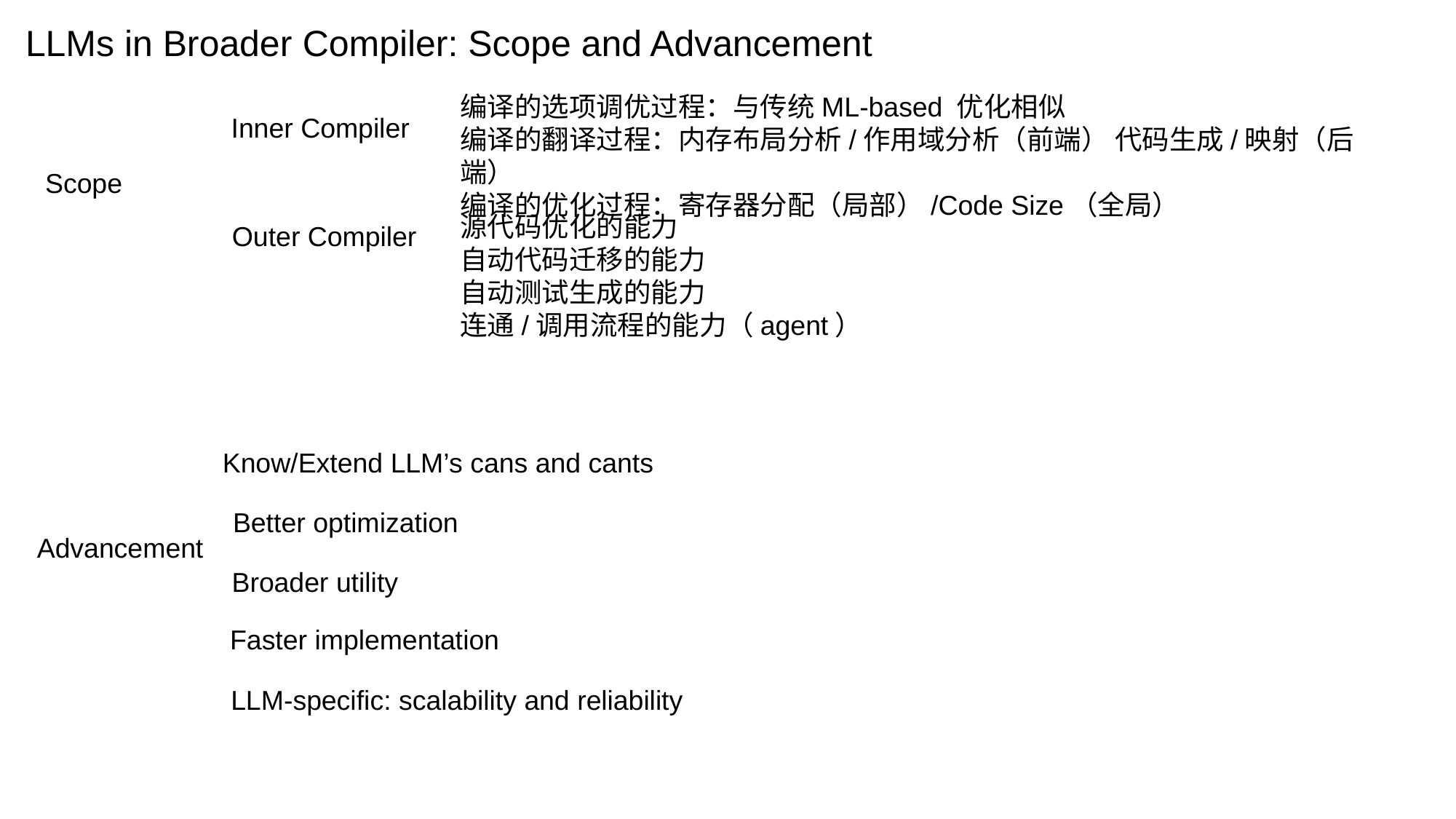

LLMs in Broader Compiler: Scope and Advancement
编译的选项调优过程：与传统ML-based 优化相似
编译的翻译过程：内存布局分析/作用域分析（前端） 代码生成/映射（后端）
编译的优化过程：寄存器分配（局部）/Code Size（全局）
Inner Compiler
Scope
源代码优化的能力
自动代码迁移的能力
自动测试生成的能力
连通/调用流程的能力（agent）
Outer Compiler
Know/Extend LLM’s cans and cants
Better optimization
Advancement
Broader utility
Faster implementation
LLM-specific: scalability and reliability